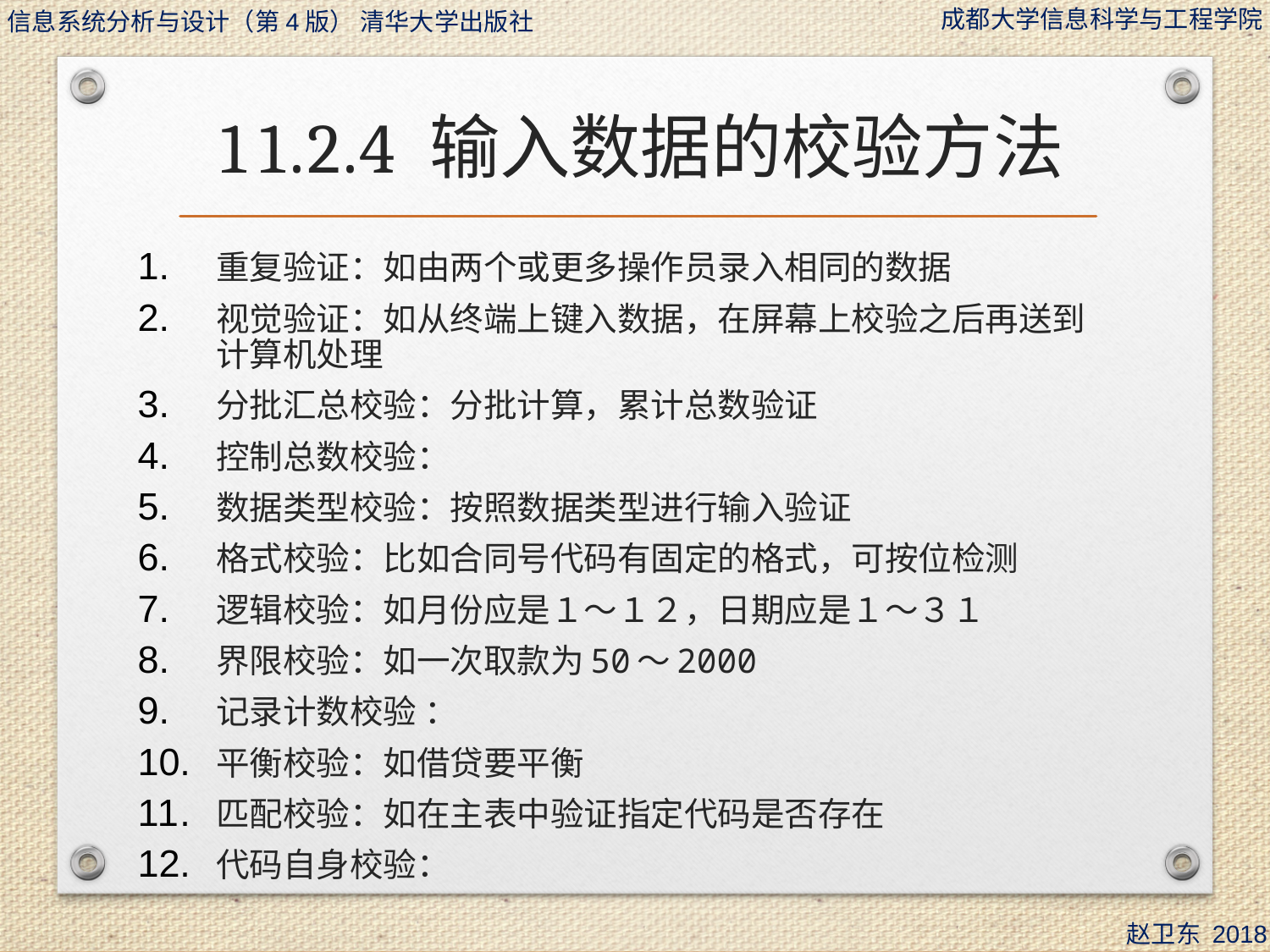

# 11.2.4 输入数据的校验方法
重复验证：如由两个或更多操作员录入相同的数据
视觉验证：如从终端上键入数据，在屏幕上校验之后再送到计算机处理
分批汇总校验：分批计算，累计总数验证
控制总数校验：
数据类型校验：按照数据类型进行输入验证
格式校验：比如合同号代码有固定的格式，可按位检测
逻辑校验：如月份应是１～１２，日期应是１～３１
界限校验：如一次取款为50～2000
记录计数校验 ：
平衡校验：如借贷要平衡
匹配校验：如在主表中验证指定代码是否存在
代码自身校验：